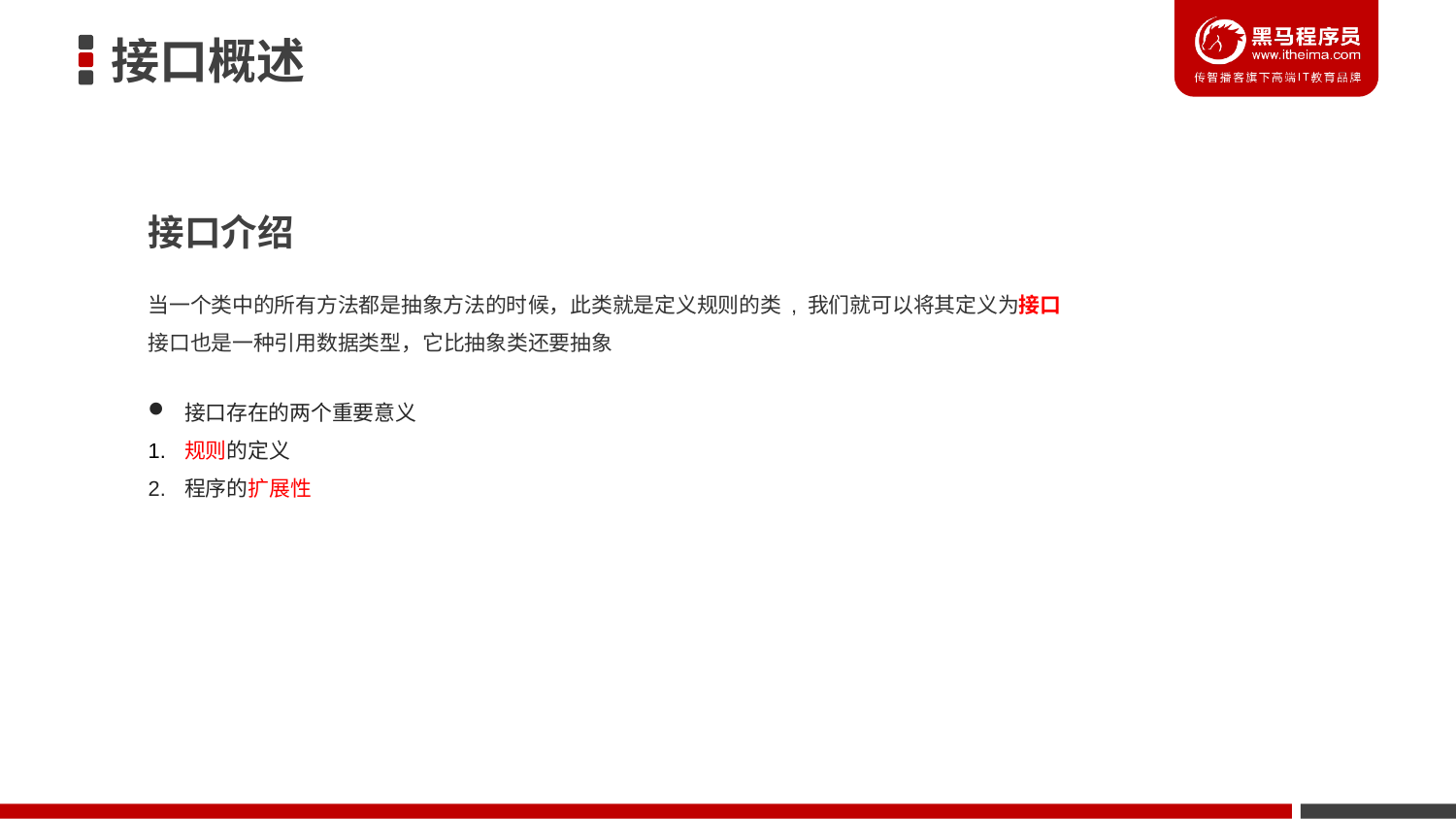

接口概述
接口介绍
当一个类中的所有方法都是抽象方法的时候，此类就是定义规则的类 , 我们就可以将其定义为接口
接口也是一种引用数据类型，它比抽象类还要抽象
接口存在的两个重要意义
规则的定义
程序的扩展性